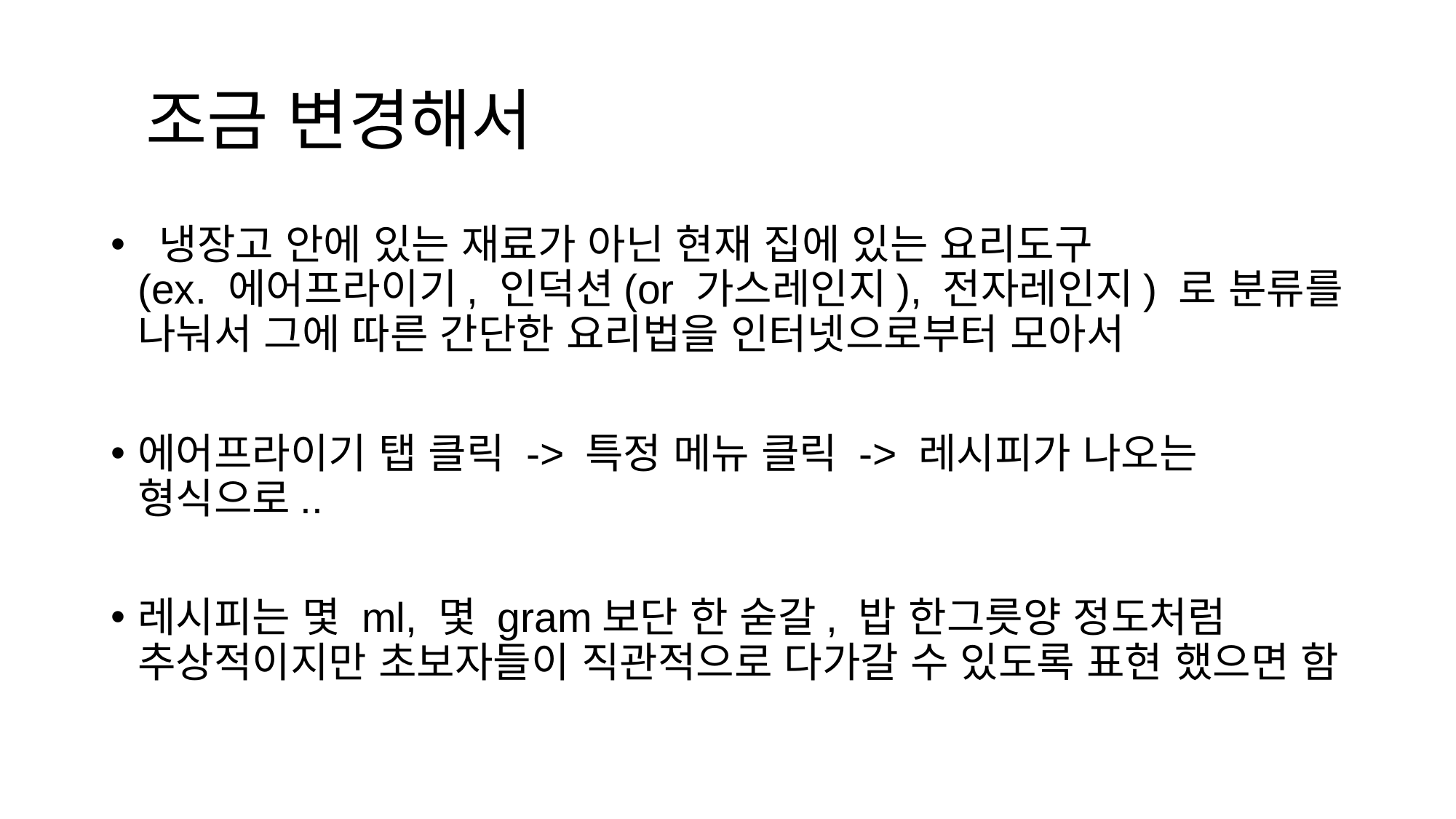

# 조금 변경해서
 냉장고 안에 있는 재료가 아닌 현재 집에 있는 요리도구
(ex. 에어프라이기, 인덕션(or 가스레인지), 전자레인지) 로 분류를 나눠서 그에 따른 간단한 요리법을 인터넷으로부터 모아서

에어프라이기 탭 클릭 -> 특정 메뉴 클릭 -> 레시피가 나오는 형식으로..

레시피는 몇 ml, 몇 gram보단 한 숟갈, 밥 한그릇양 정도처럼 추상적이지만 초보자들이 직관적으로 다가갈 수 있도록 표현 했으면 함